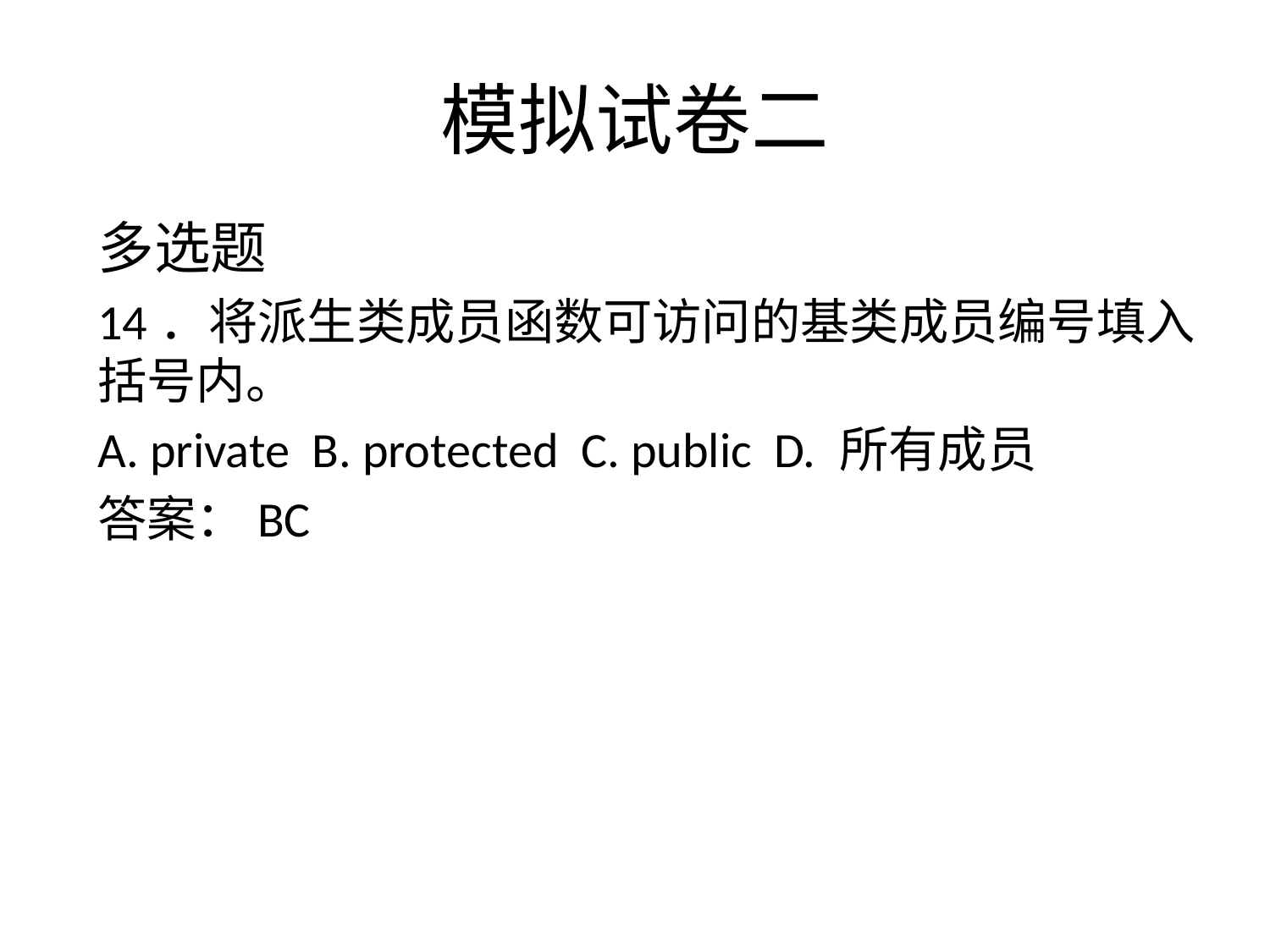

# 模拟试卷二
多选题
14．将派生类成员函数可访问的基类成员编号填入括号内。
A. private  B. protected  C. public  D. 所有成员
答案：BC